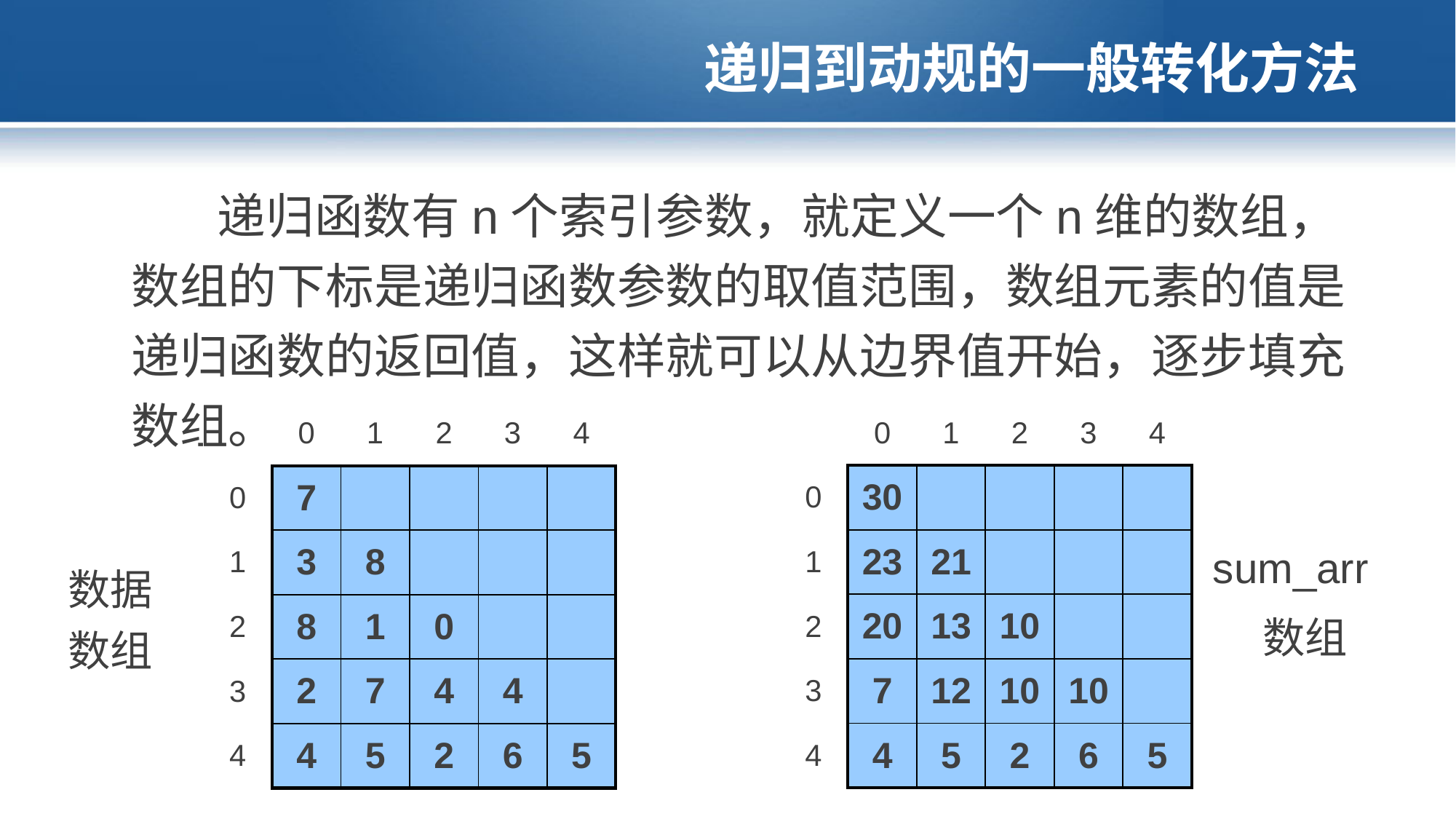

# 递归到动规的一般转化方法
递归函数有n个索引参数，就定义一个n维的数组，数组的下标是递归函数参数的取值范围，数组元素的值是递归函数的返回值，这样就可以从边界值开始，逐步填充数组。
|  | 0 | 1 | 2 | 3 | 4 |
| --- | --- | --- | --- | --- | --- |
| 0 | 30 |  |  |  |  |
| 1 | 23 | 21 |  |  |  |
| 2 | 20 | 13 | 10 |  |  |
| 3 | 7 | 12 | 10 | 10 |  |
| 4 | 4 | 5 | 2 | 6 | 5 |
|  | 0 | 1 | 2 | 3 | 4 |
| --- | --- | --- | --- | --- | --- |
| 0 | 7 |  |  |  |  |
| 1 | 3 | 8 |  |  |  |
| 2 | 8 | 1 | 0 |  |  |
| 3 | 2 | 7 | 4 | 4 |  |
| 4 | 4 | 5 | 2 | 6 | 5 |
sum_arr
数组
数据数组